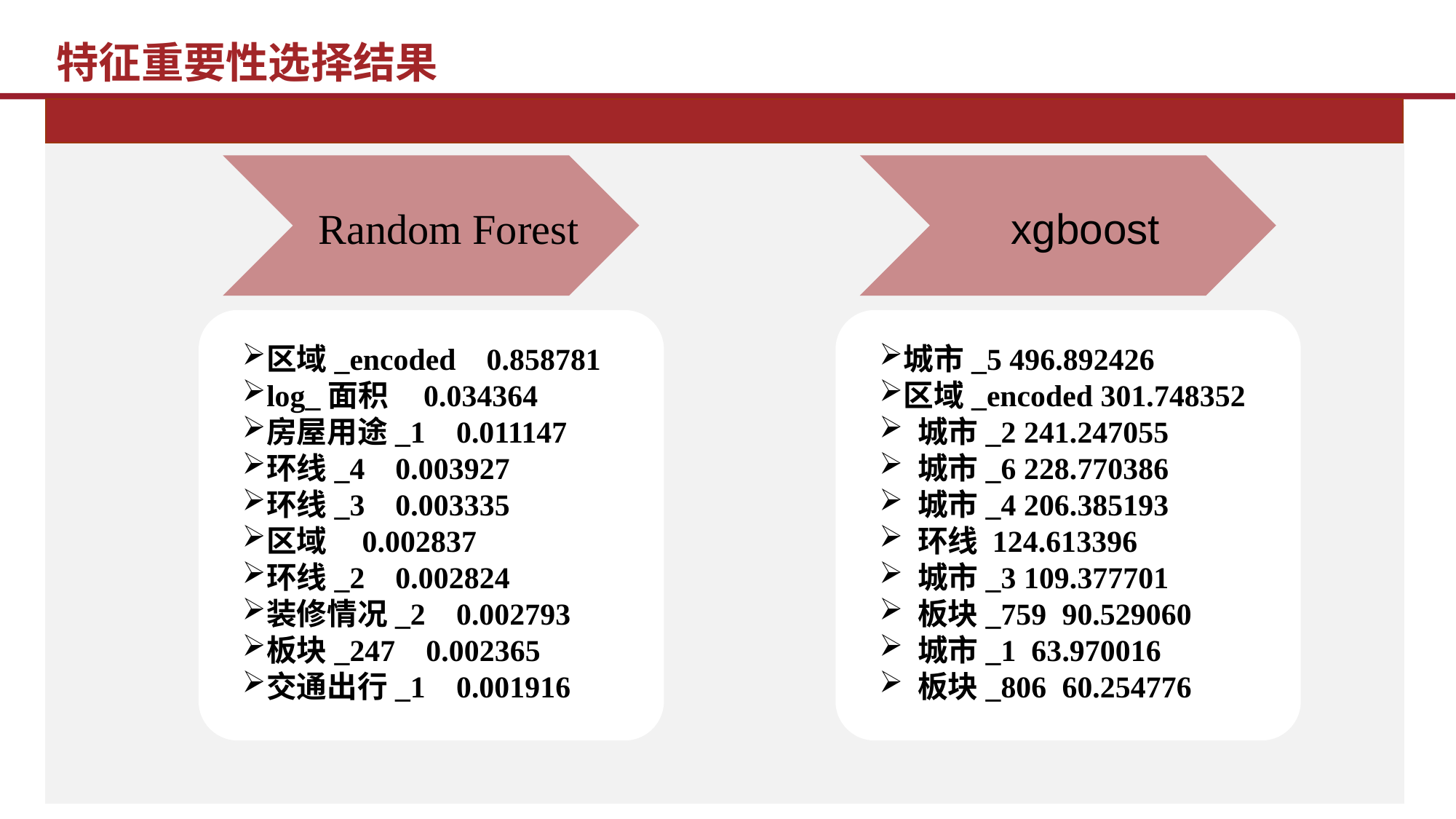

# 特征重要性选择结果

Random Forest

xgboost

区域_encoded    0.858781
log_面积    0.034364
房屋用途_1    0.011147
环线_4    0.003927
环线_3    0.003335
区域    0.002837
环线_2    0.002824
装修情况_2    0.002793
板块_247    0.002365
交通出行_1    0.001916
城市_5 496.892426
区域_encoded 301.748352
 城市_2 241.247055
 城市_6 228.770386
 城市_4 206.385193
 环线 124.613396
 城市_3 109.377701
 板块_759  90.529060
 城市_1  63.970016
 板块_806  60.254776